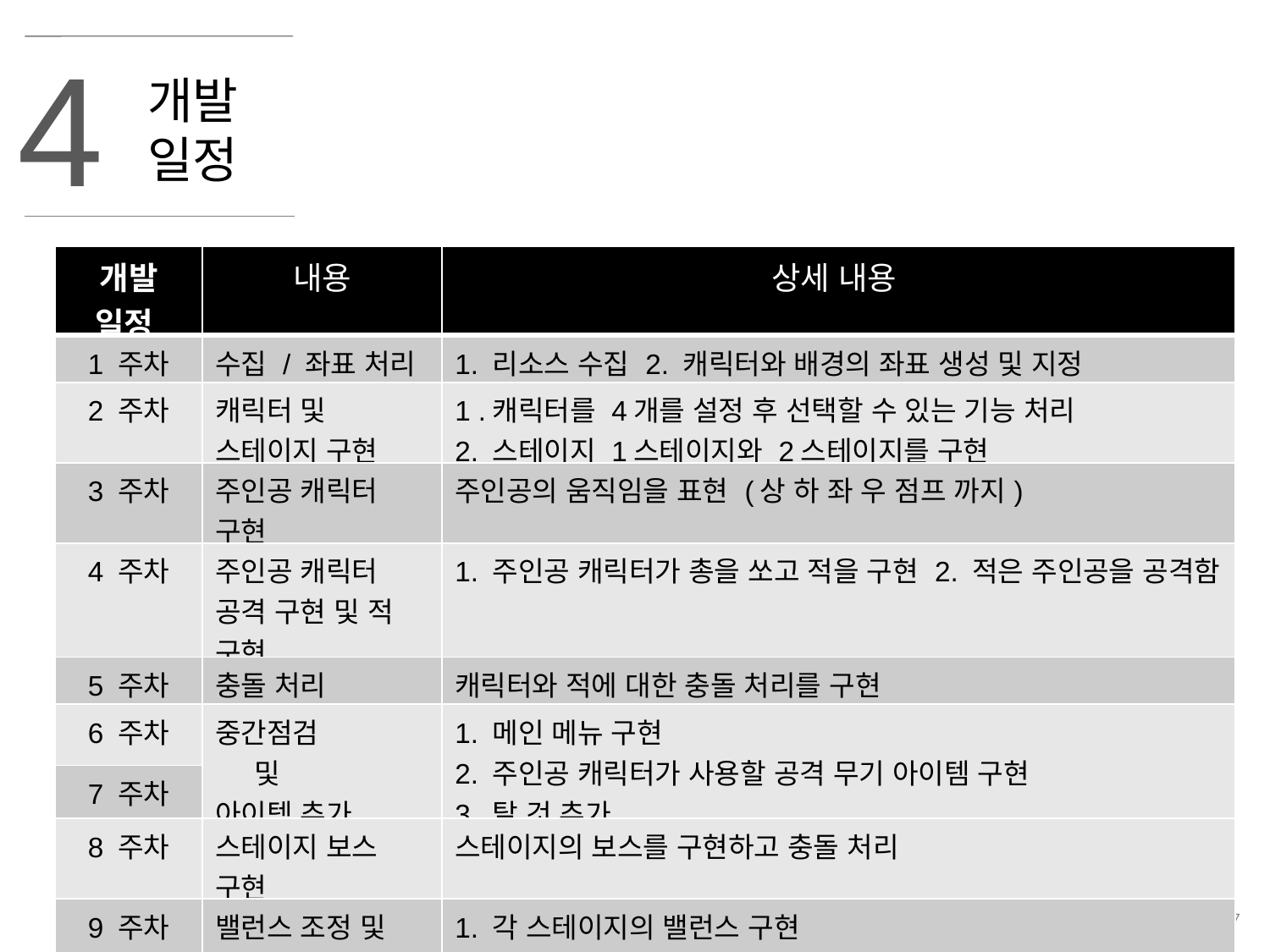

4
개발
일정
| 개발 일정 | 내용 | 상세 내용 |
| --- | --- | --- |
| 1 주차 | 수집 / 좌표 처리 | 1. 리소스 수집 2. 캐릭터와 배경의 좌표 생성 및 지정 |
| 2 주차 | 캐릭터 및 스테이지 구현 | 1 .캐릭터를 4개를 설정 후 선택할 수 있는 기능 처리 2. 스테이지 1스테이지와 2스테이지를 구현 |
| 3 주차 | 주인공 캐릭터 구현 | 주인공의 움직임을 표현 (상 하 좌 우 점프 까지) |
| 4 주차 | 주인공 캐릭터 공격 구현 및 적 구현 | 1. 주인공 캐릭터가 총을 쏘고 적을 구현 2. 적은 주인공을 공격함 |
| 5 주차 | 충돌 처리 | 캐릭터와 적에 대한 충돌 처리를 구현 |
| 6 주차 | 중간점검 및 아이템 추가 | 1. 메인 메뉴 구현 2. 주인공 캐릭터가 사용할 공격 무기 아이템 구현 3. 탈 것 추가 |
| 7 주차 |  |  |
| 8 주차 | 스테이지 보스 구현 | 스테이지의 보스를 구현하고 충돌 처리 |
| 9 주차 | 밸런스 조정 및 스코어 구현 | 1. 각 스테이지의 밸런스 구현 2. 각 스테이지 마다 스코어를 구현 및 순위 구현 |
| 10 주차 | 최종 단계 | 점검 및 배포 |